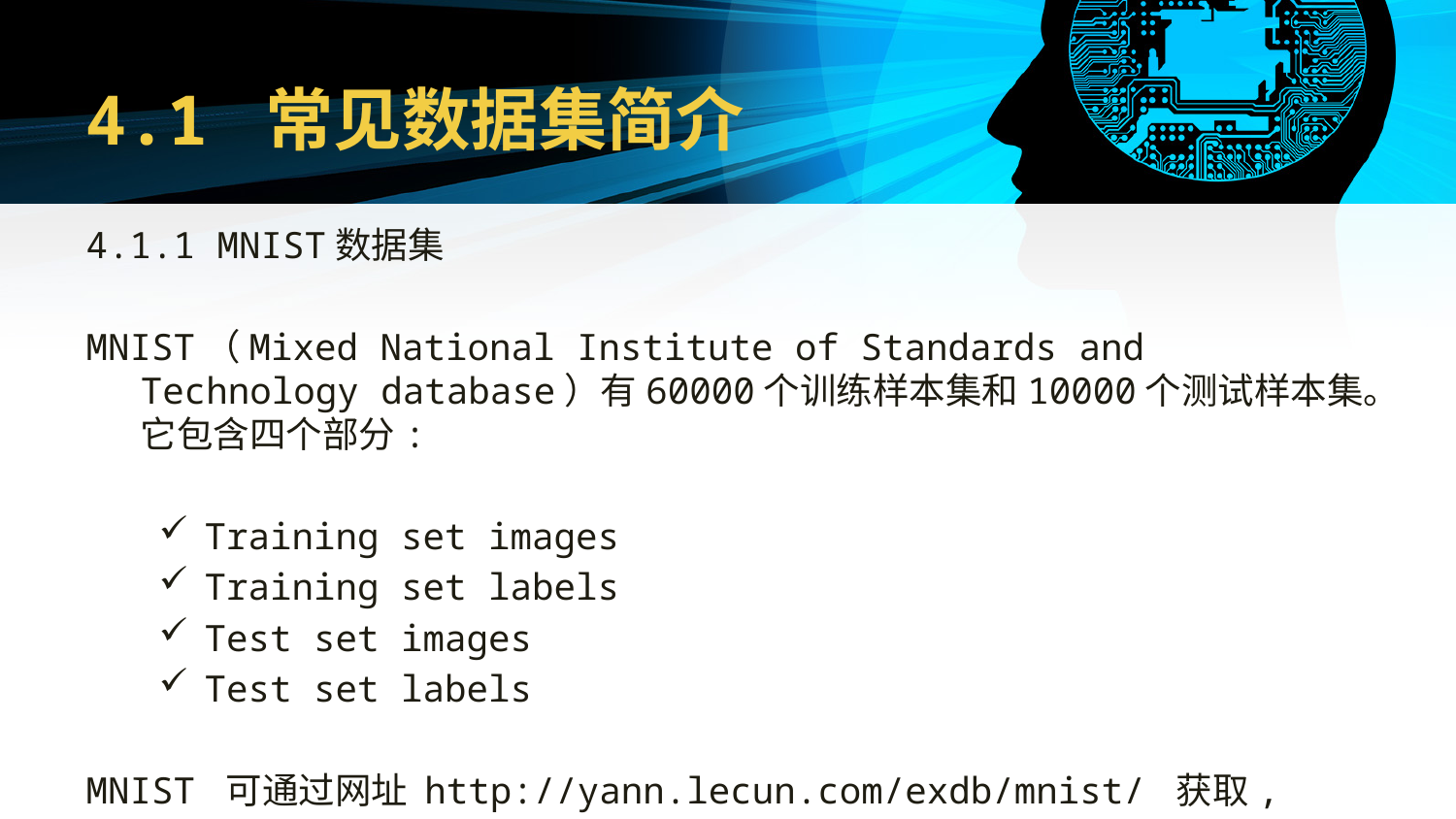

# 4.1 常见数据集简介
4.1.1 MNIST数据集

MNIST（Mixed National Institute of Standards and Technology database）有60000个训练样本集和10000个测试样本集。它包含四个部分:

Training set images
Training set labels
Test set images
Test set labels

MNIST 可通过网址 http://yann.lecun.com/exdb/mnist/ 获取,